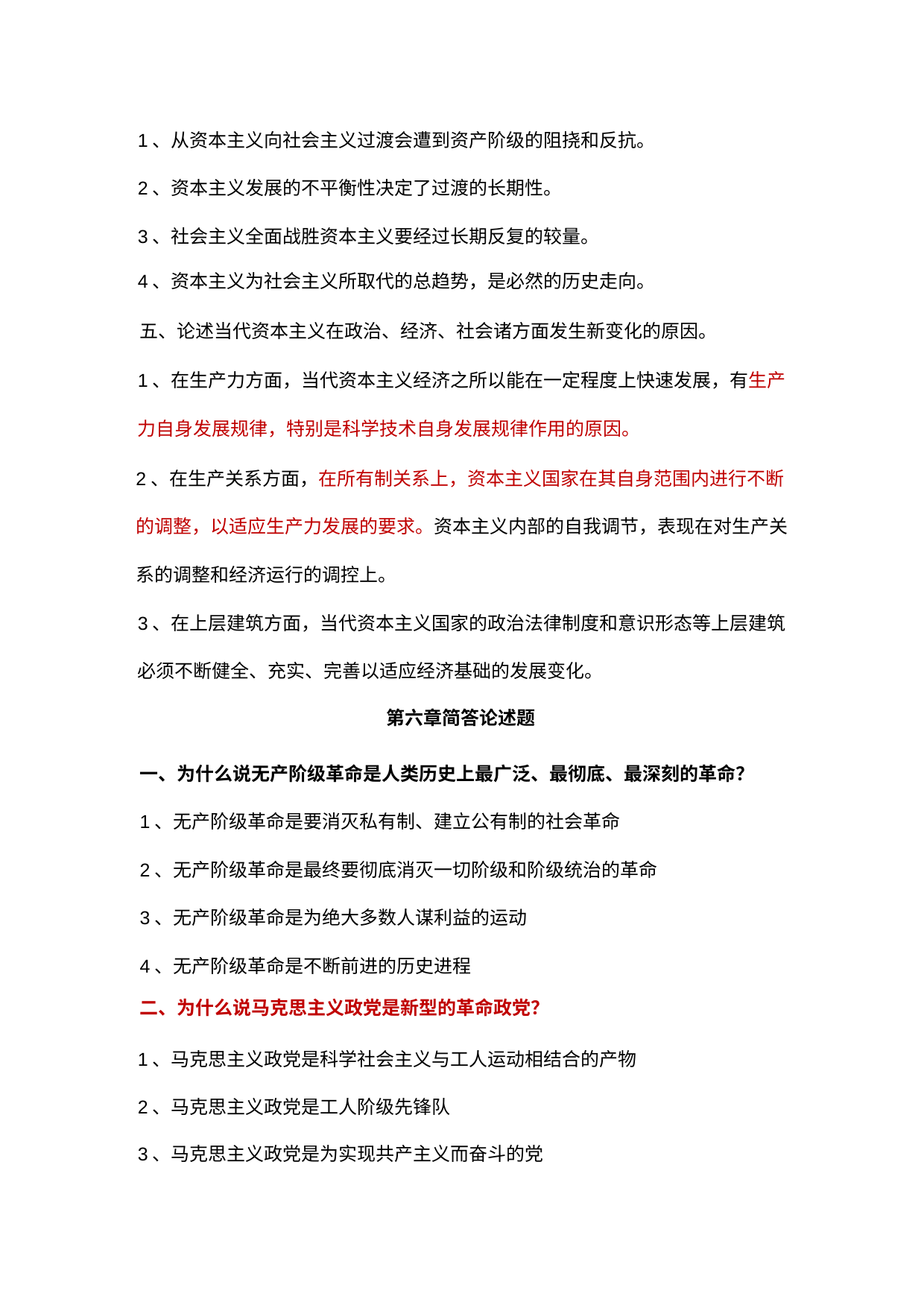

1、从资本主义向社会主义过渡会遭到资产阶级的阻挠和反抗。

2、资本主义发展的不平衡性决定了过渡的长期性。

3、社会主义全面战胜资本主义要经过长期反复的较量。
4、资本主义为社会主义所取代的总趋势，是必然的历史走向。
五、论述当代资本主义在政治、经济、社会诸方面发生新变化的原因。
1、在生产力方面，当代资本主义经济之所以能在一定程度上快速发展，有生产

力自身发展规律，特别是科学技术自身发展规律作用的原因。
2、在生产关系方面，在所有制关系上，资本主义国家在其自身范围内进行不断

的调整，以适应生产力发展的要求。资本主义内部的自我调节，表现在对生产关

系的调整和经济运行的调控上。
3、在上层建筑方面，当代资本主义国家的政治法律制度和意识形态等上层建筑

必须不断健全、充实、完善以适应经济基础的发展变化。
第六章简答论述题
一、为什么说无产阶级革命是人类历史上最广泛、最彻底、最深刻的革命？

1、无产阶级革命是要消灭私有制、建立公有制的社会革命

2、无产阶级革命是最终要彻底消灭一切阶级和阶级统治的革命

3、无产阶级革命是为绝大多数人谋利益的运动

4、无产阶级革命是不断前进的历史进程
二、为什么说马克思主义政党是新型的革命政党？
1、马克思主义政党是科学社会主义与工人运动相结合的产物

2、马克思主义政党是工人阶级先锋队
3、马克思主义政党是为实现共产主义而奋斗的党